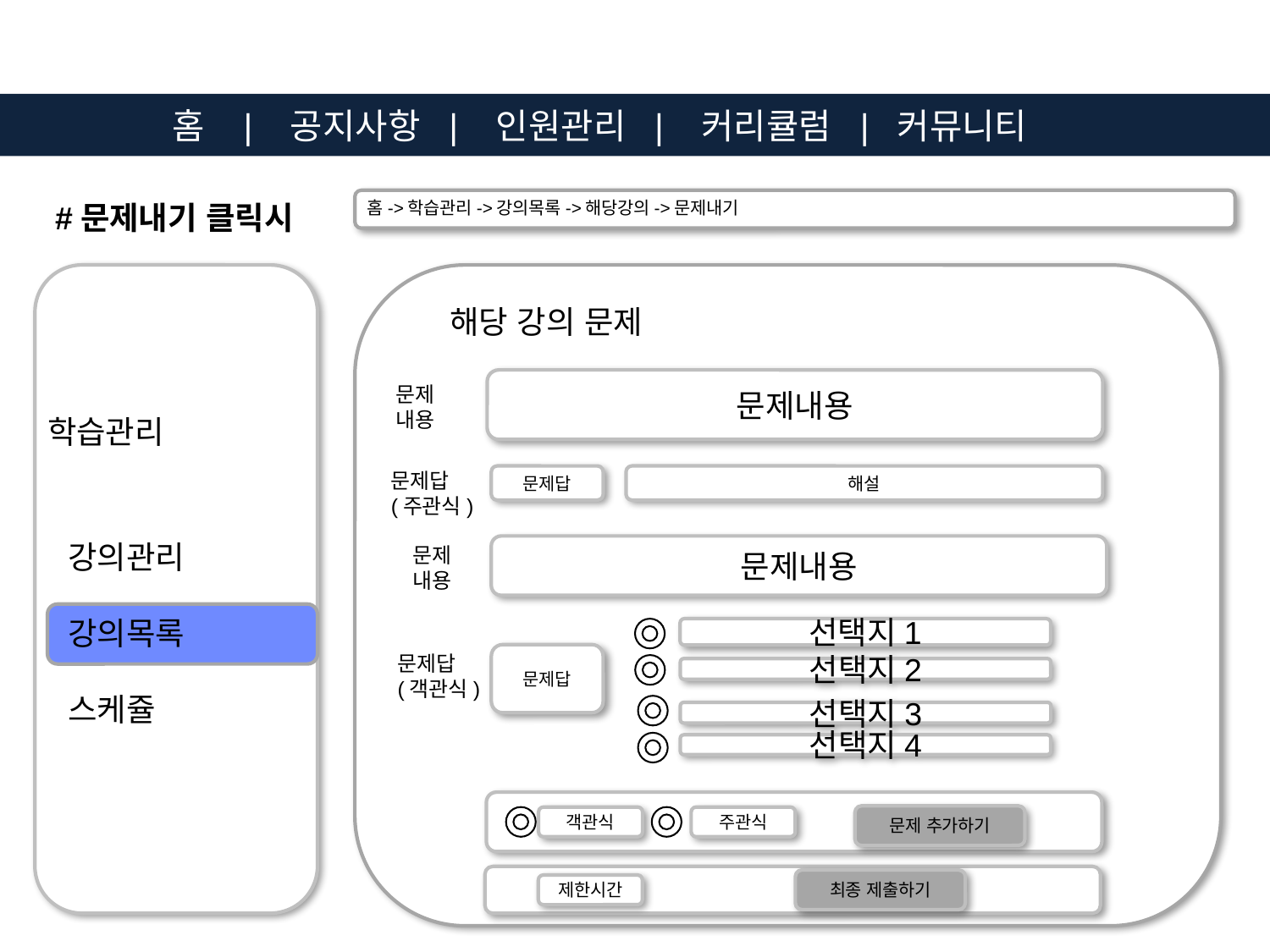

홈   |   공지사항  |   인원관리  |   커리큘럼  |  커뮤니티
홈->학습관리->강의목록->해당강의->문제내기

#문제내기 클릭시

해당 강의 문제
문제내용
문제내용
학습관리
문제답
(주관식)
해설
문제답
강의관리

강의목록

스케쥴

문제내용
문제내용

선택지1
문제답
(객관식)
문제답

선택지2

선택지3

선택지4

문제 추가하기

객관식

주관식

최종 제출하기
제한시간